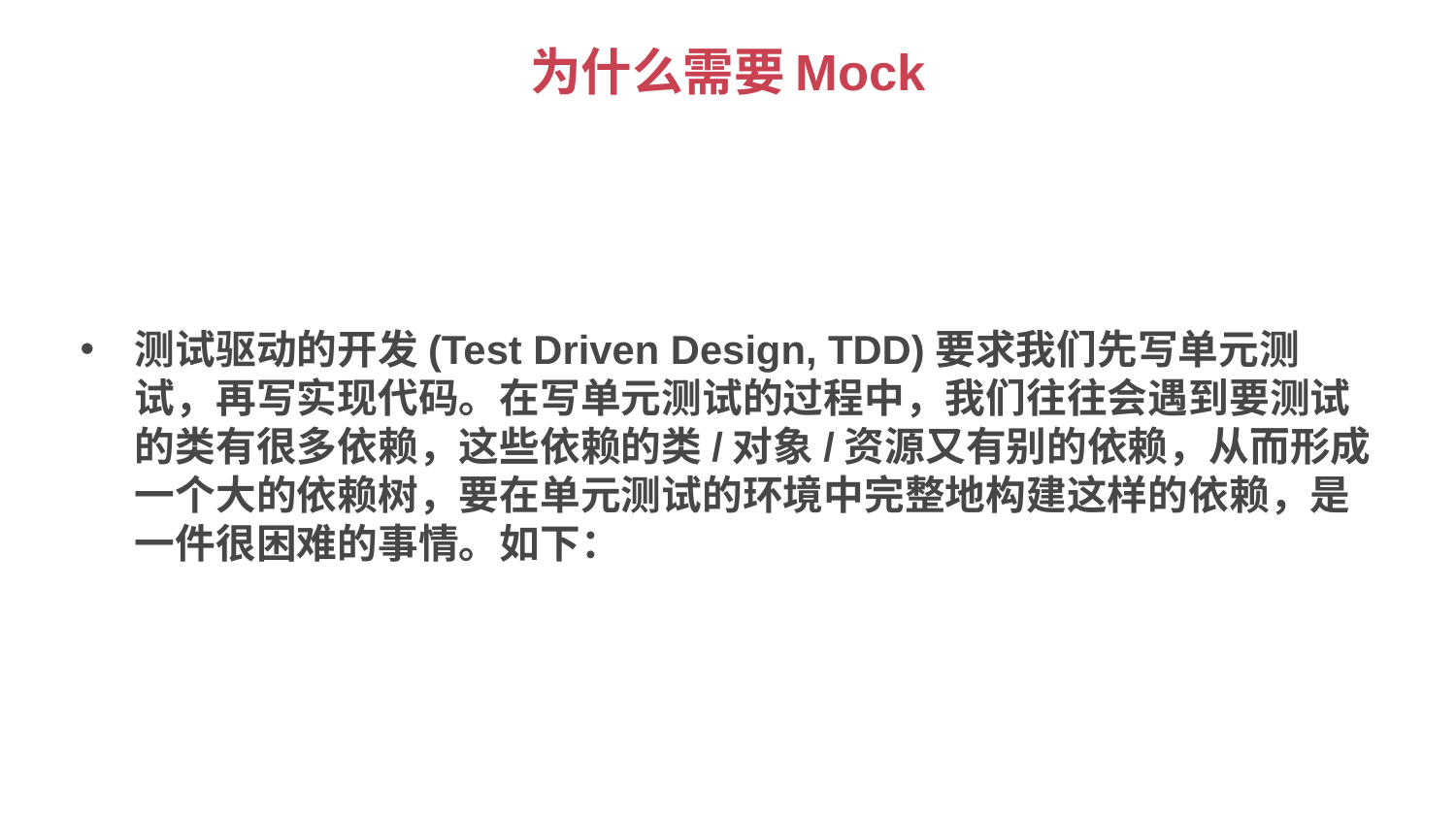

# 为什么需要Mock
测试驱动的开发(Test Driven Design, TDD)要求我们先写单元测试，再写实现代码。在写单元测试的过程中，我们往往会遇到要测试的类有很多依赖，这些依赖的类/对象/资源又有别的依赖，从而形成一个大的依赖树，要在单元测试的环境中完整地构建这样的依赖，是一件很困难的事情。如下：